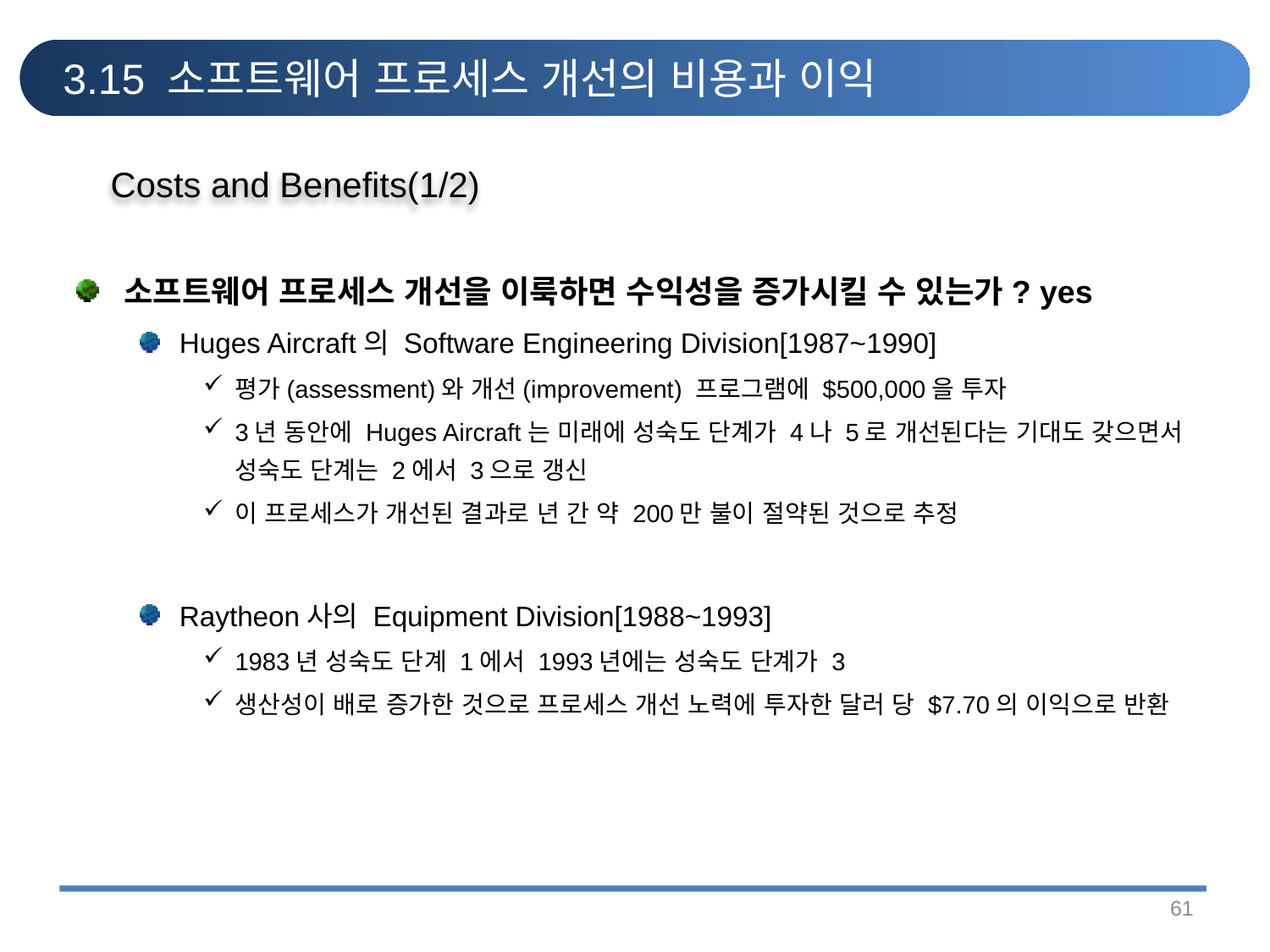

# 3.15 소프트웨어 프로세스 개선의 비용과 이익
Costs and Benefits(1/2)
소프트웨어 프로세스 개선을 이룩하면 수익성을 증가시킬 수 있는가? yes
Huges Aircraft의 Software Engineering Division[1987~1990]
평가(assessment)와 개선(improvement) 프로그램에 $500,000을 투자
3년 동안에 Huges Aircraft는 미래에 성숙도 단계가 4나 5로 개선된다는 기대도 갖으면서 성숙도 단계는 2에서 3으로 갱신
이 프로세스가 개선된 결과로 년 간 약 200만 불이 절약된 것으로 추정

Raytheon사의 Equipment Division[1988~1993]
1983년 성숙도 단계 1에서 1993년에는 성숙도 단계가 3
생산성이 배로 증가한 것으로 프로세스 개선 노력에 투자한 달러 당 $7.70의 이익으로 반환
61